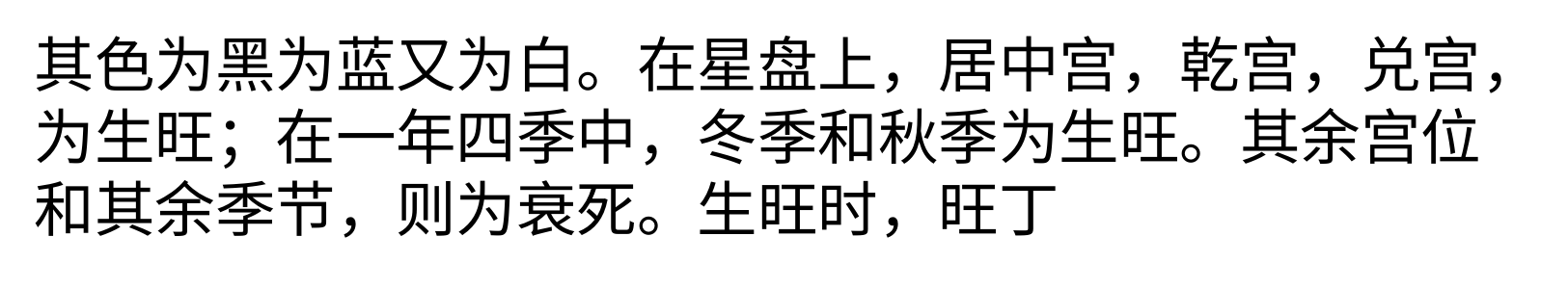

其色为黑为蓝又为白。在星盘上，居中宫，乾宫，兑宫，为生旺；在一年四季中，冬季和秋季为生旺。其余宫位和其余季节，则为衰死。生旺时，旺丁